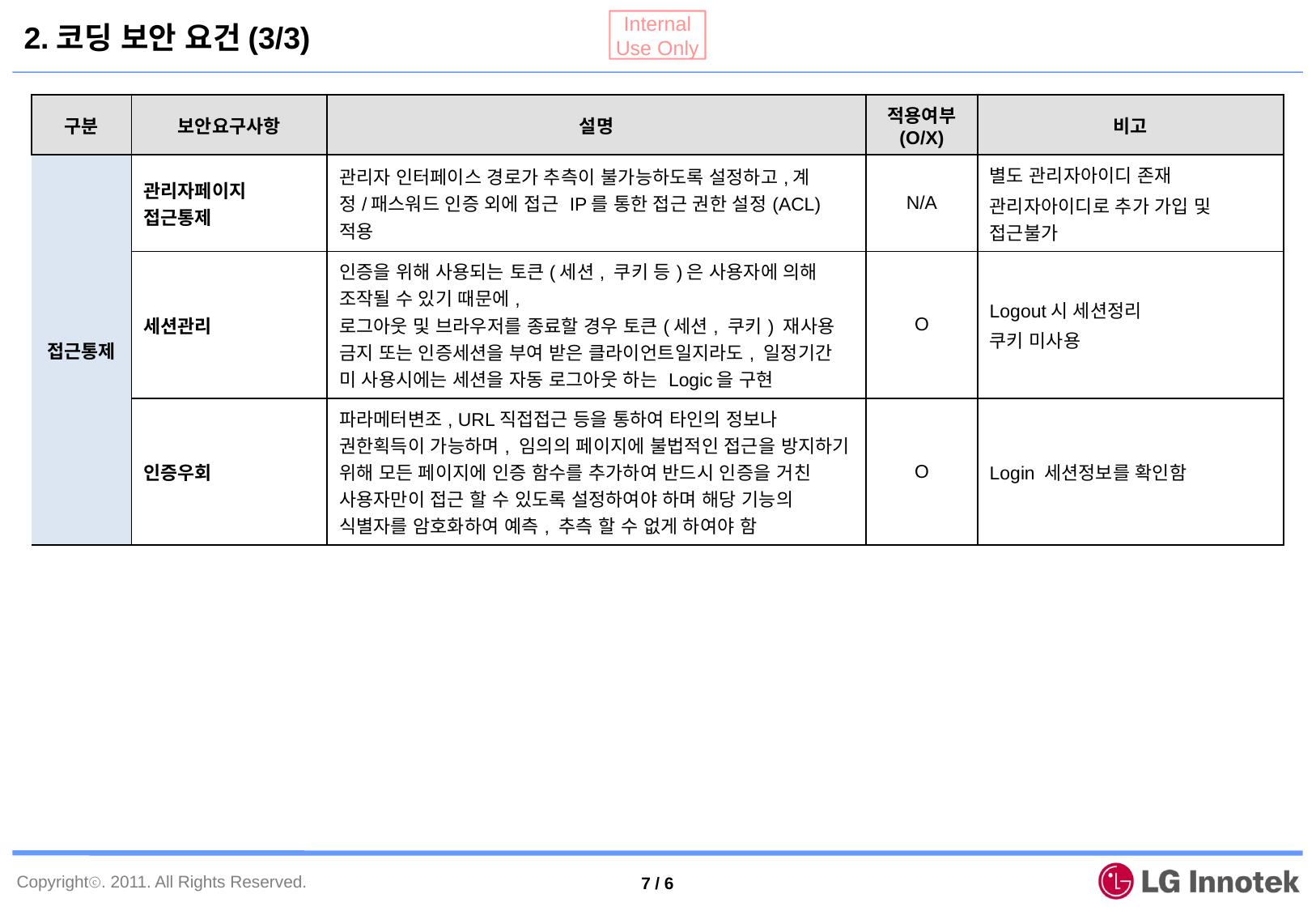

2.코딩 보안 요건(3/3)
| 구분 | 보안요구사항 | 설명 | 적용여부 (O/X) | 비고 |
| --- | --- | --- | --- | --- |
| 접근통제 | 관리자페이지 접근통제 | 관리자 인터페이스 경로가 추측이 불가능하도록 설정하고,계정/패스워드 인증 외에 접근 IP를 통한 접근 권한 설정(ACL) 적용 | N/A | 별도 관리자아이디 존재 관리자아이디로 추가 가입 및 접근불가 |
|  | 세션관리 | 인증을 위해 사용되는 토큰(세션, 쿠키 등)은 사용자에 의해 조작될 수 있기 때문에, 로그아웃 및 브라우저를 종료할 경우 토큰(세션, 쿠키) 재사용 금지 또는 인증세션을 부여 받은 클라이언트일지라도, 일정기간 미 사용시에는 세션을 자동 로그아웃 하는 Logic을 구현 | O | Logout시 세션정리 쿠키 미사용 |
|  | 인증우회 | 파라메터변조, URL직접접근 등을 통하여 타인의 정보나 권한획득이 가능하며, 임의의 페이지에 불법적인 접근을 방지하기 위해 모든 페이지에 인증 함수를 추가하여 반드시 인증을 거친 사용자만이 접근 할 수 있도록 설정하여야 하며 해당 기능의 식별자를 암호화하여 예측, 추측 할 수 없게 하여야 함 | O | Login 세션정보를 확인함 |